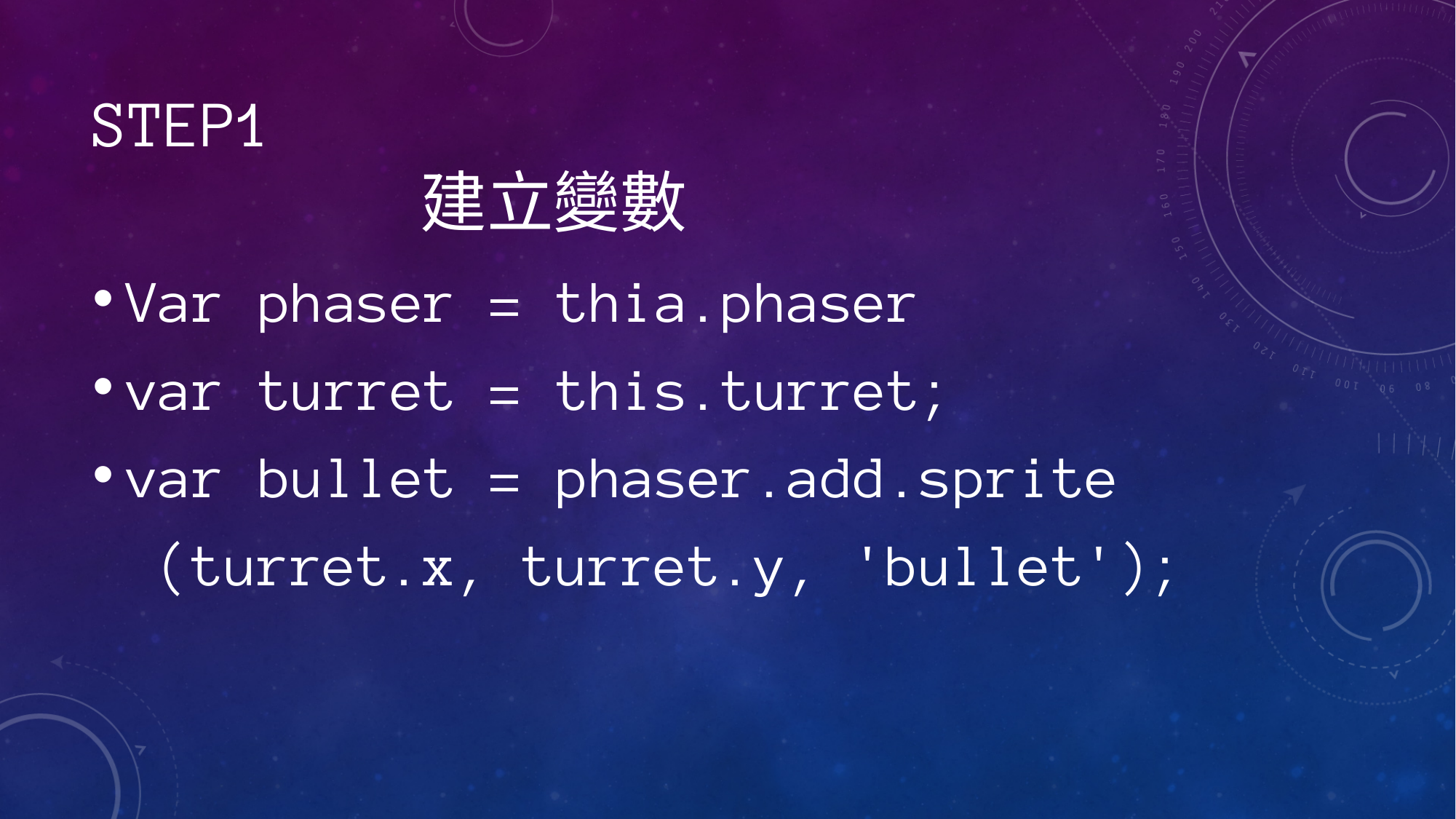

# step1 建立變數
Var phaser = thia.phaser
var turret = this.turret;
var bullet = phaser.add.sprite
  (turret.x, turret.y, 'bullet');